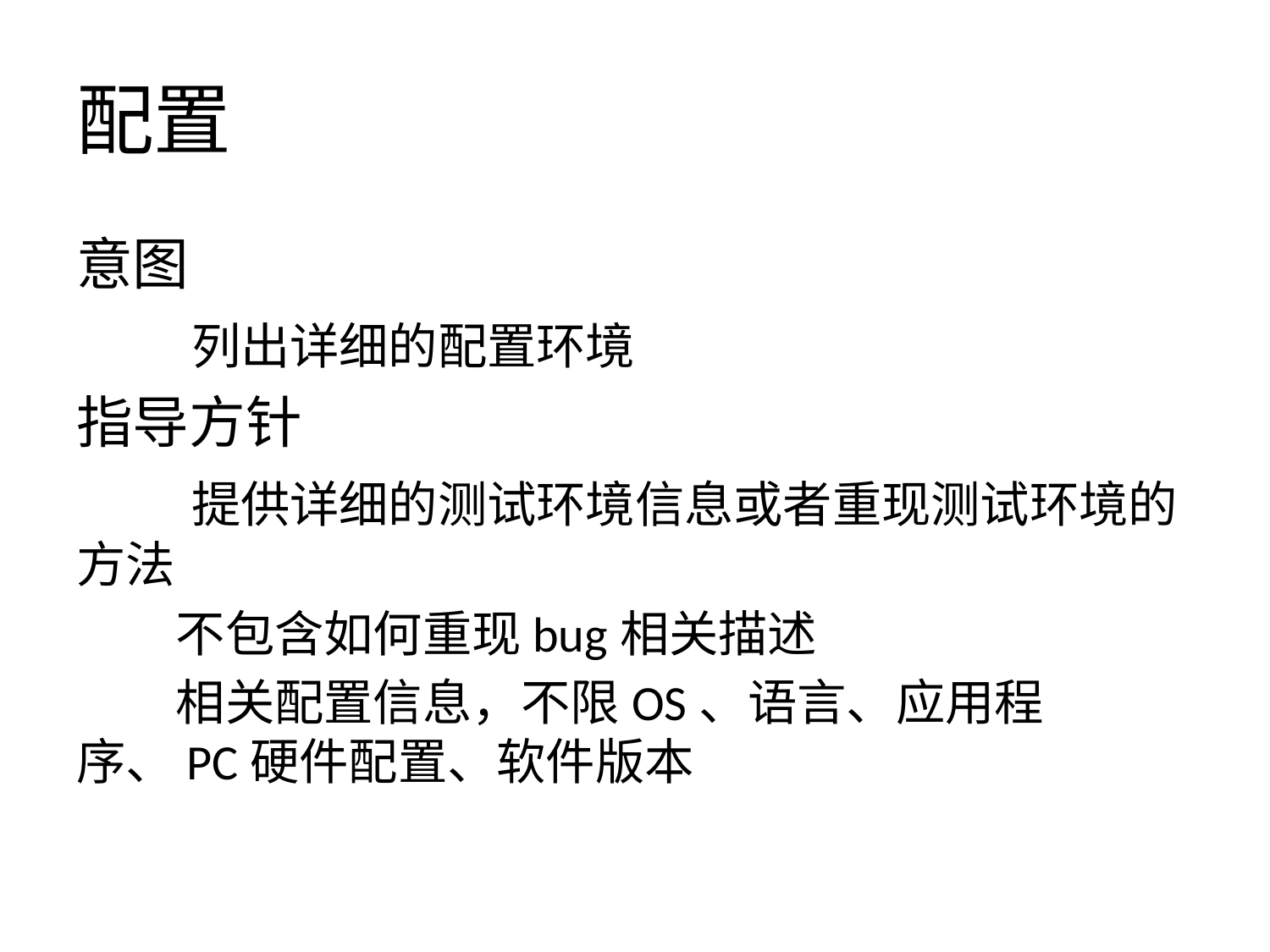

# 配置
意图
        列出详细的配置环境
指导方针
        提供详细的测试环境信息或者重现测试环境的方法
        不包含如何重现bug相关描述
        相关配置信息，不限OS、语言、应用程序、PC硬件配置、软件版本